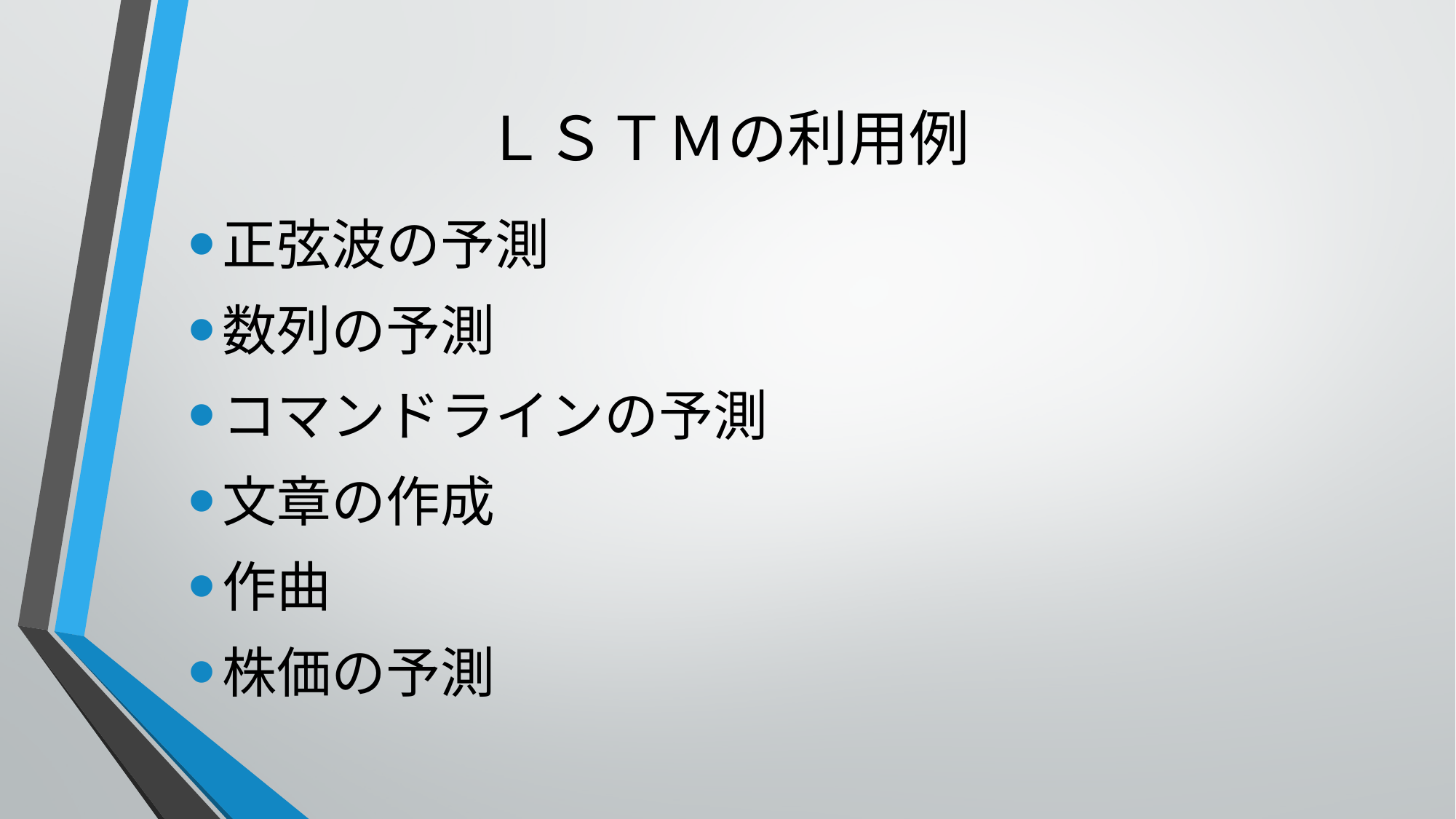

# ＬＳＴＭの利用例
正弦波の予測
数列の予測
コマンドラインの予測
文章の作成
作曲
株価の予測